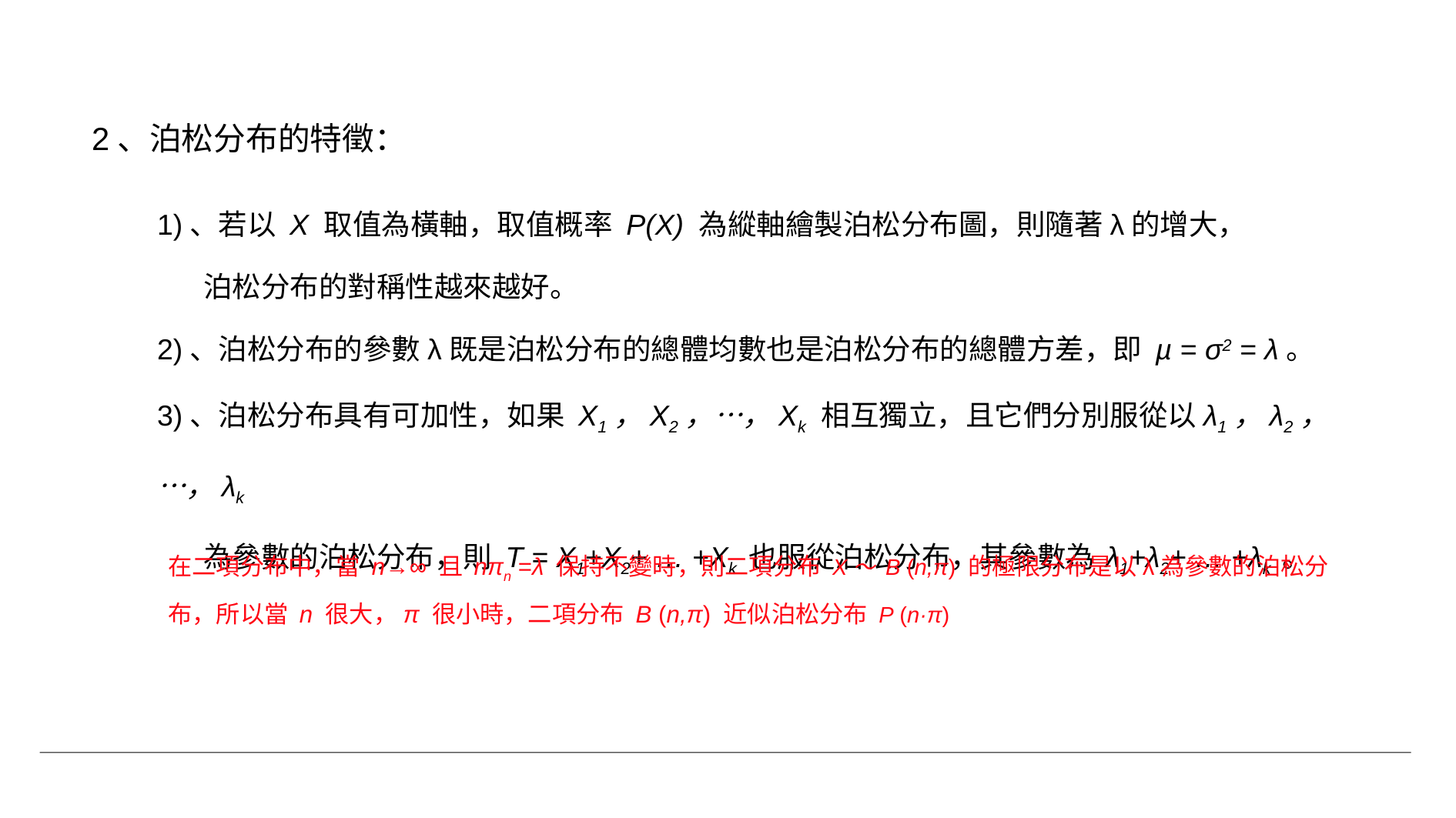

2、泊松分布的特徵：
1)、若以 X 取值為橫軸，取值概率 P(X) 為縱軸繪製泊松分布圖，則隨著λ的增大，
      泊松分布的對稱性越來越好。
2)、泊松分布的參數λ既是泊松分布的總體均數也是泊松分布的總體方差，即 µ = σ2 = λ。
3)、泊松分布具有可加性，如果 X1，X2，…，Xk 相互獨立，且它們分別服從以λ1，λ2，…，λk
      為參數的泊松分布，則 T = X1+X2+ … +Xk 也服從泊松分布，其參數為 λ1+λ2+ … +λk 。
在二項分布中，當 n→∞ 且 nπn =λ 保持不變時，則二項分布 X～ B (n,π) 的極限分布是以λ為參數的泊松分布，所以當 n 很大，π 很小時，二項分布 B (n,π) 近似泊松分布 P (n·π)